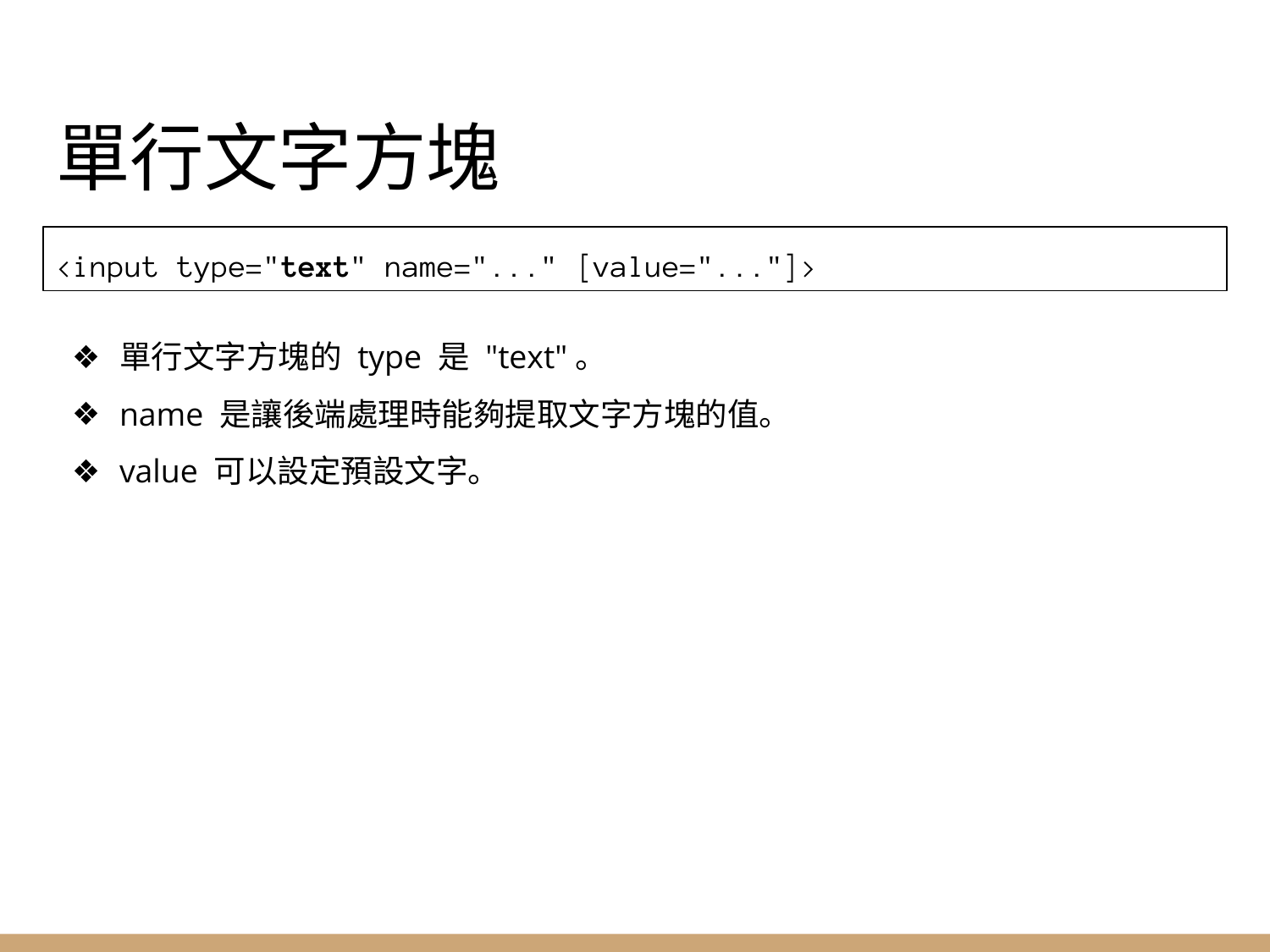

# 單行文字方塊
<input type="text" name="..." [value="..."]>
單行文字方塊的 type 是 "text"。
name 是讓後端處理時能夠提取文字方塊的值。
value 可以設定預設文字。